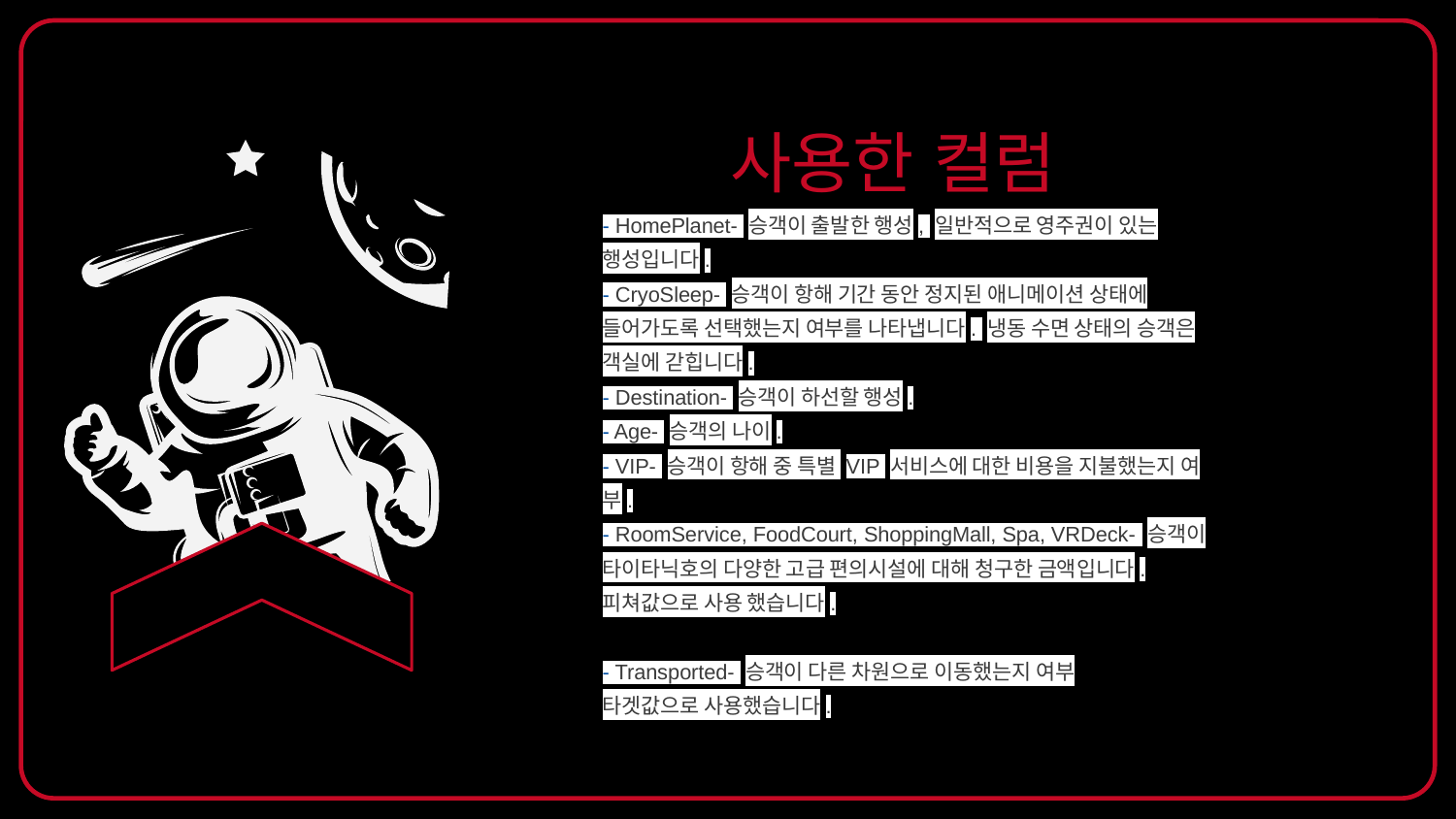

# 사용한 컬럼

- HomePlanet- 승객이 출발한 행성, 일반적으로 영주권이 있는 행성입니다.
- CryoSleep- 승객이 항해 기간 동안 정지된 애니메이션 상태에 들어가도록 선택했는지 여부를 나타냅니다. 냉동 수면 상태의 승객은 객실에 갇힙니다.
- Destination- 승객이 하선할 행성.
- Age- 승객의 나이.
- VIP- 승객이 항해 중 특별 VIP 서비스에 대한 비용을 지불했는지 여부.
- RoomService, FoodCourt, ShoppingMall, Spa, VRDeck- 승객이 타이타닉호의 다양한 고급 편의시설에 대해 청구한 금액입니다.
피쳐값으로 사용 했습니다.

- Transported- 승객이 다른 차원으로 이동했는지 여부
타겟값으로 사용했습니다.